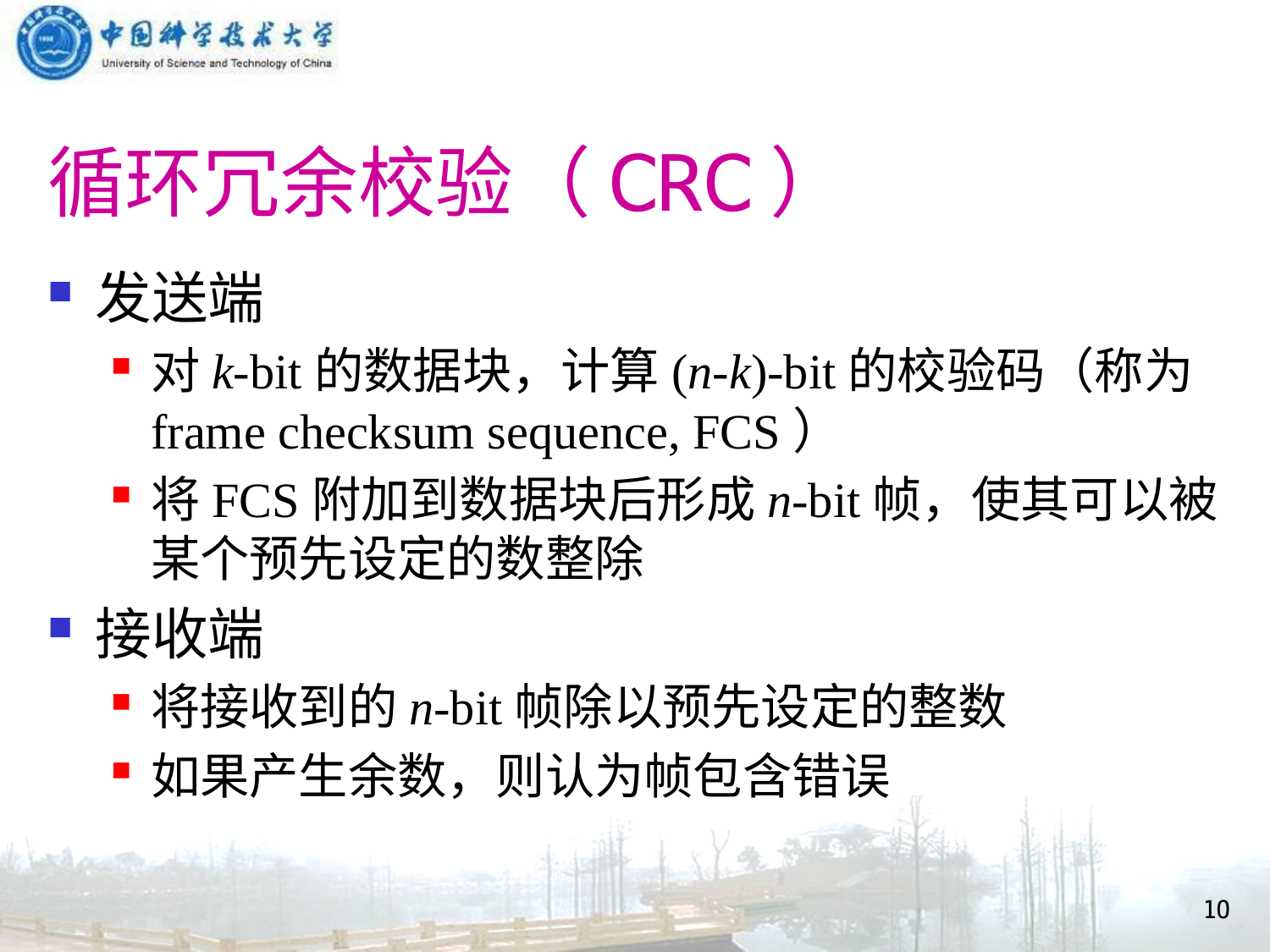

# 循环冗余校验（CRC）
发送端
对k-bit的数据块，计算(n-k)-bit的校验码（称为frame checksum sequence, FCS）
将FCS附加到数据块后形成n-bit帧，使其可以被某个预先设定的数整除
接收端
将接收到的n-bit帧除以预先设定的整数
如果产生余数，则认为帧包含错误
10